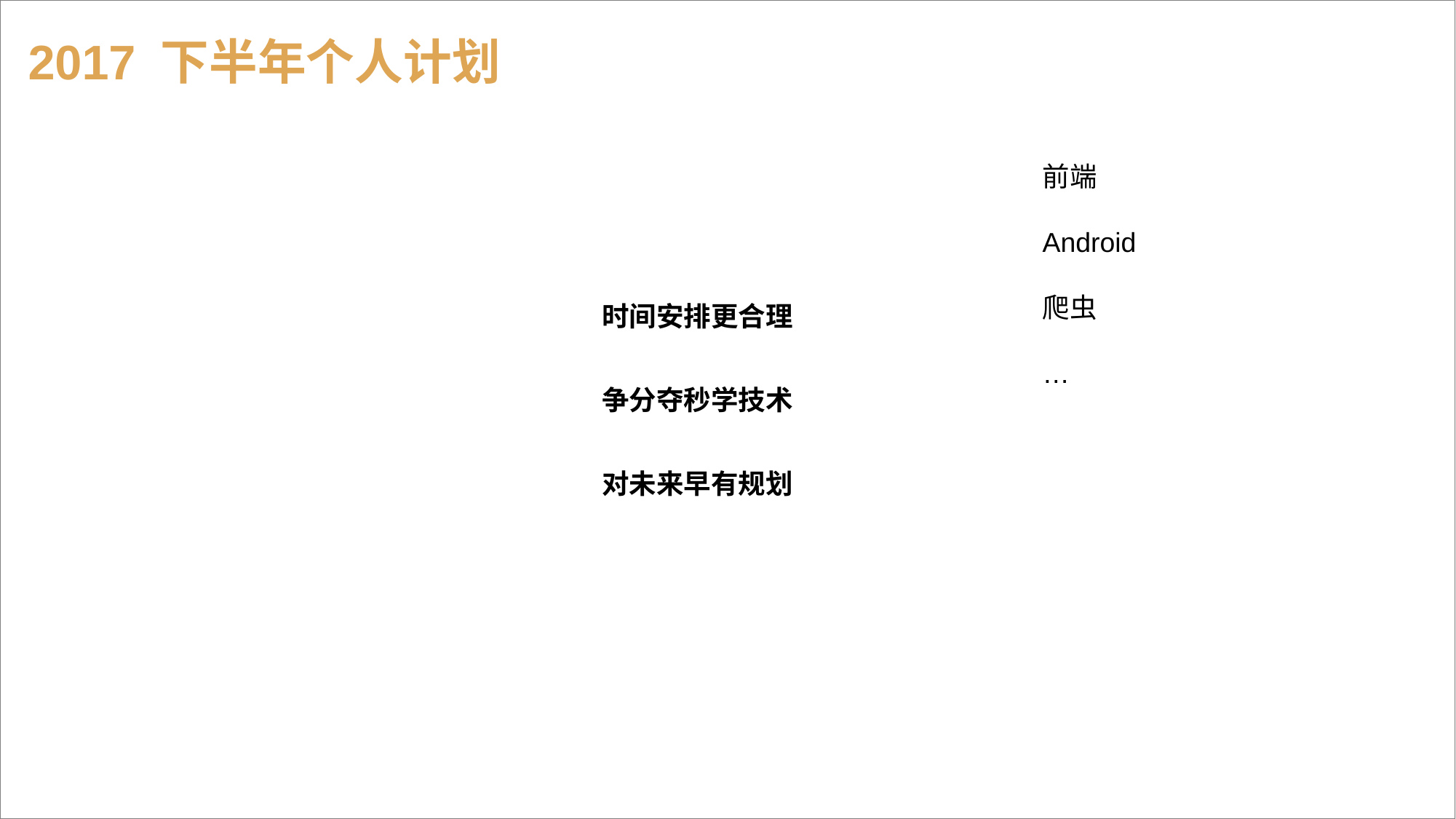

2017 下半年个人计划

前端

Android

爬虫

…
时间安排更合理
争分夺秒学技术
对未来早有规划